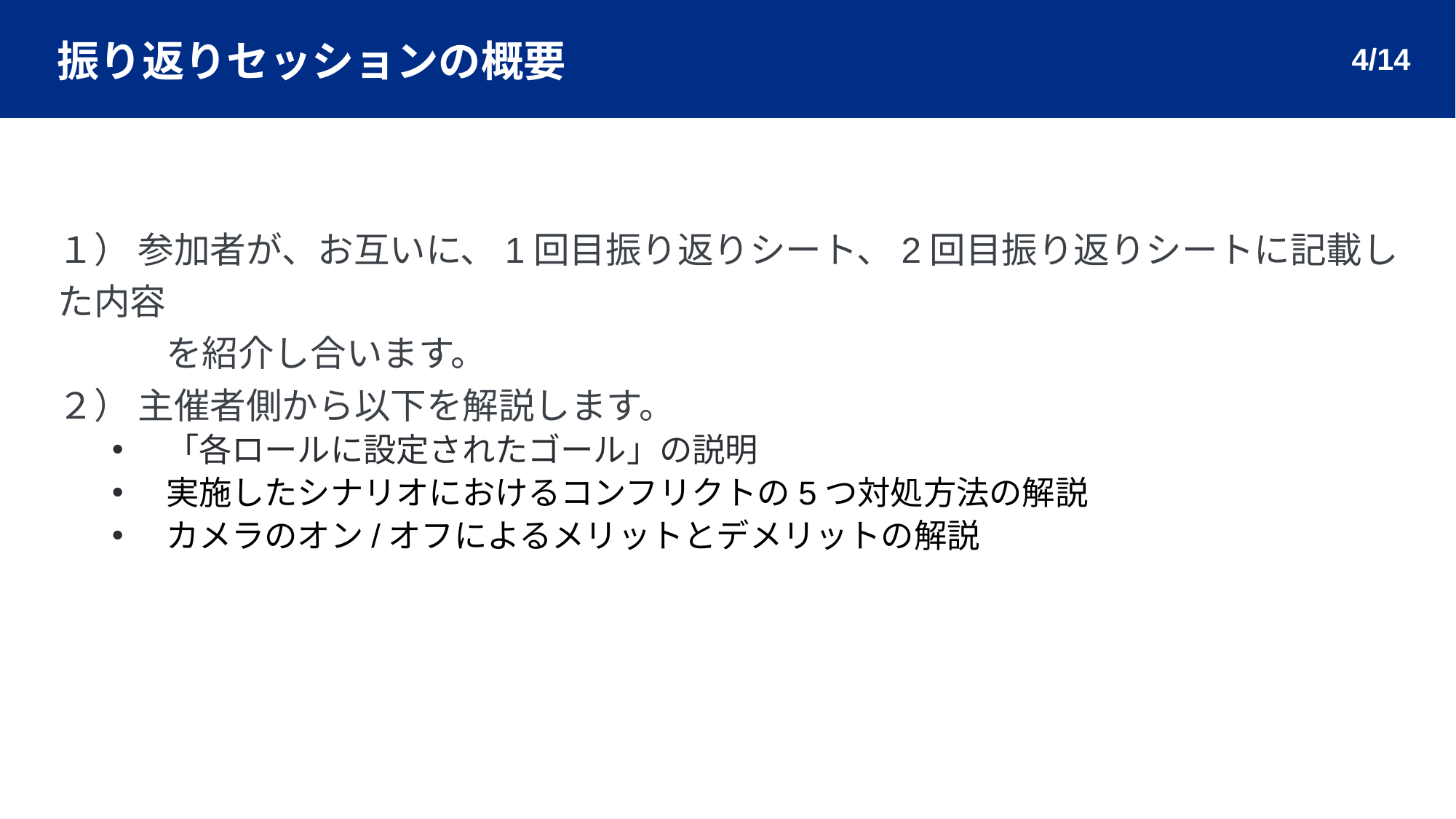

4/14
# 振り返りセッションの概要
１） 参加者が、お互いに、1回目振り返りシート、2回目振り返りシートに記載した内容
　　　を紹介し合います。
２） 主催者側から以下を解説します。
「各ロールに設定されたゴール」の説明
実施したシナリオにおけるコンフリクトの5つ対処方法の解説
カメラのオン/オフによるメリットとデメリットの解説